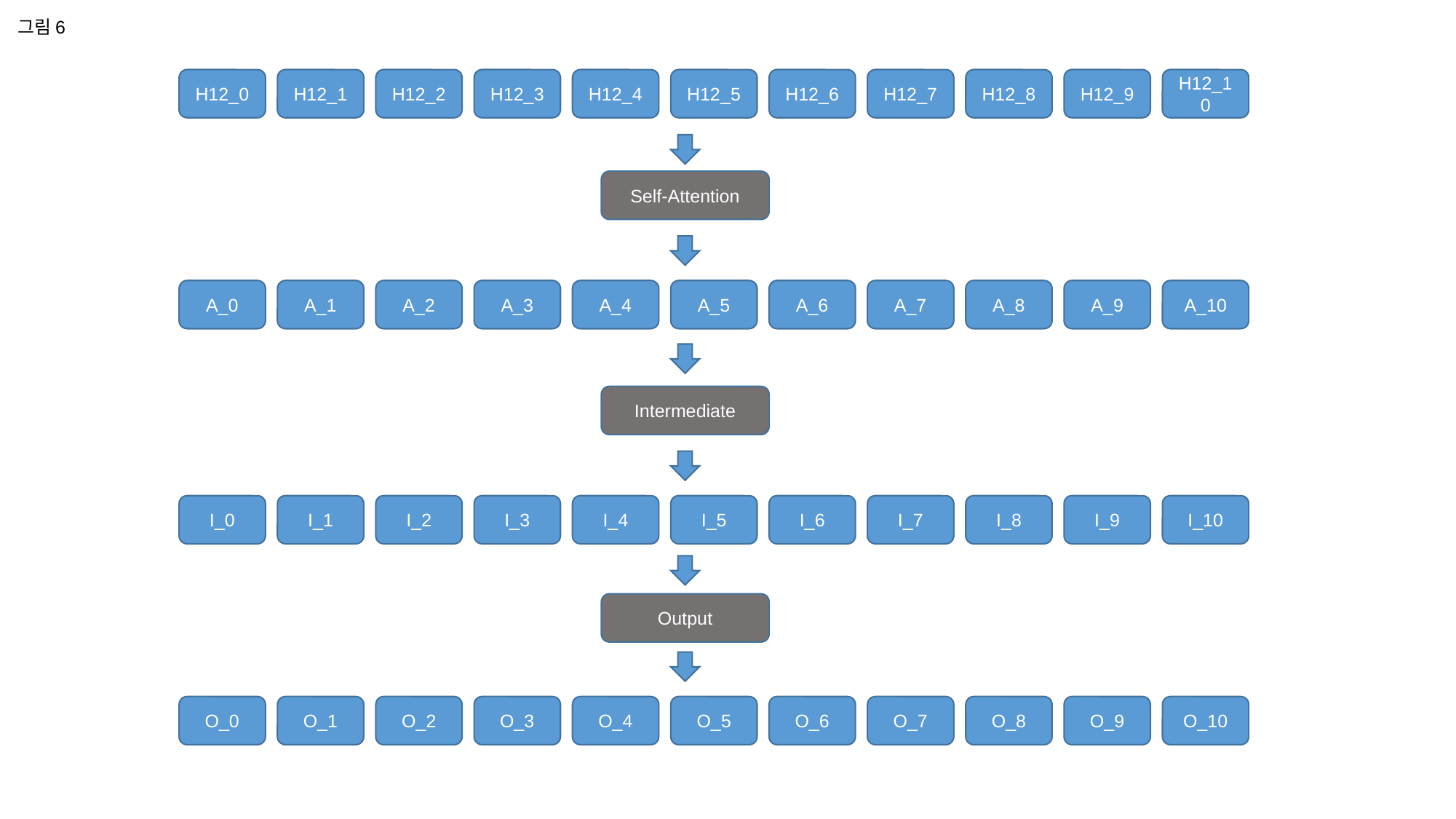

그림6
H12_0
H12_1
H12_2
H12_3
H12_4
H12_5
H12_6
H12_7
H12_8
H12_9
H12_10

Self-Attention

A_0
A_1
A_2
A_3
A_4
A_5
A_6
A_7
A_8
A_9
A_10

Intermediate

I_0
I_1
I_2
I_3
I_4
I_5
I_6
I_7
I_8
I_9
I_10

Output

O_0
O_1
O_2
O_3
O_4
O_5
O_6
O_7
O_8
O_9
O_10